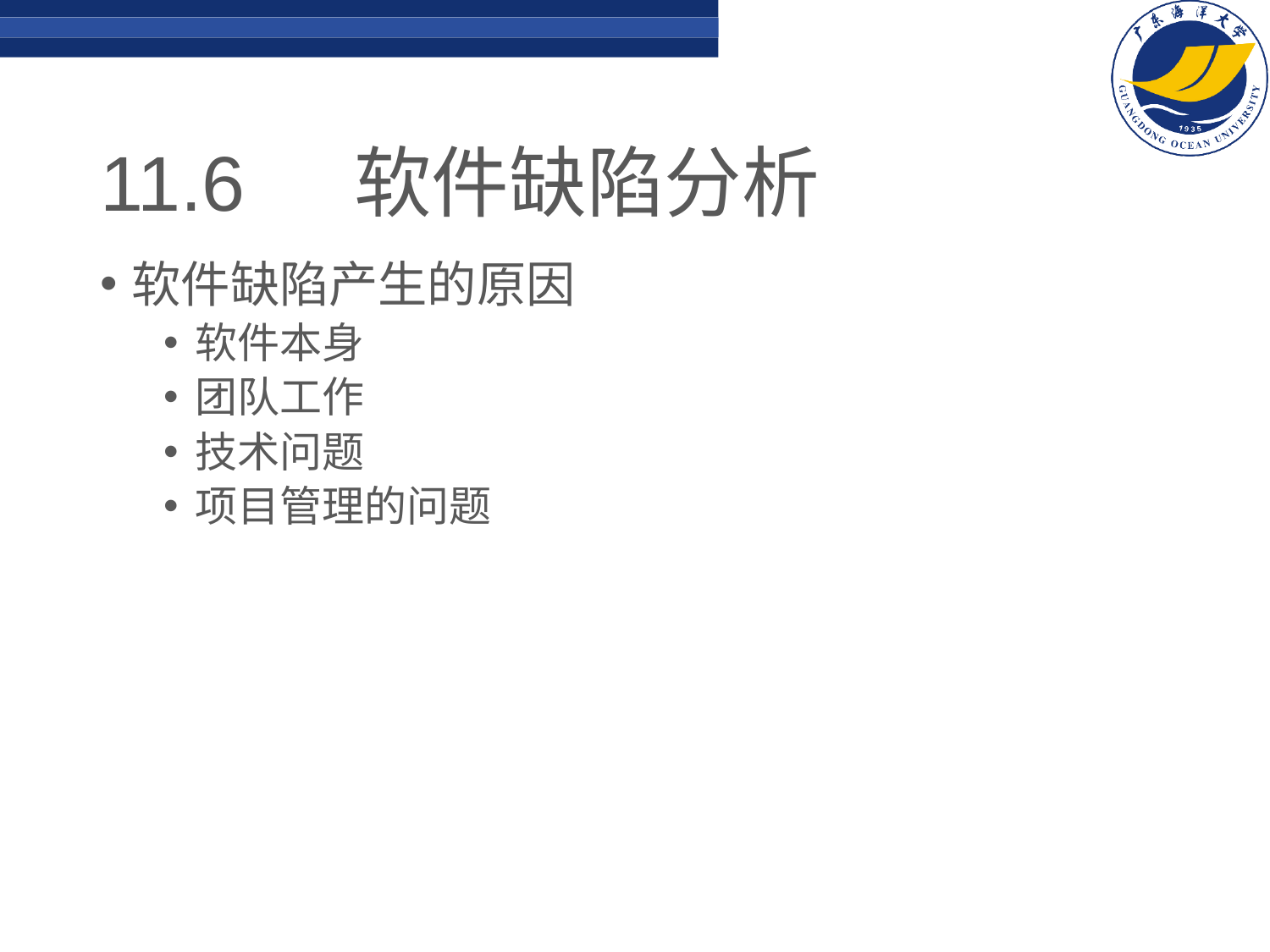

# 11.6	软件缺陷分析
软件缺陷产生的原因
软件本身
团队工作
技术问题
项目管理的问题
37